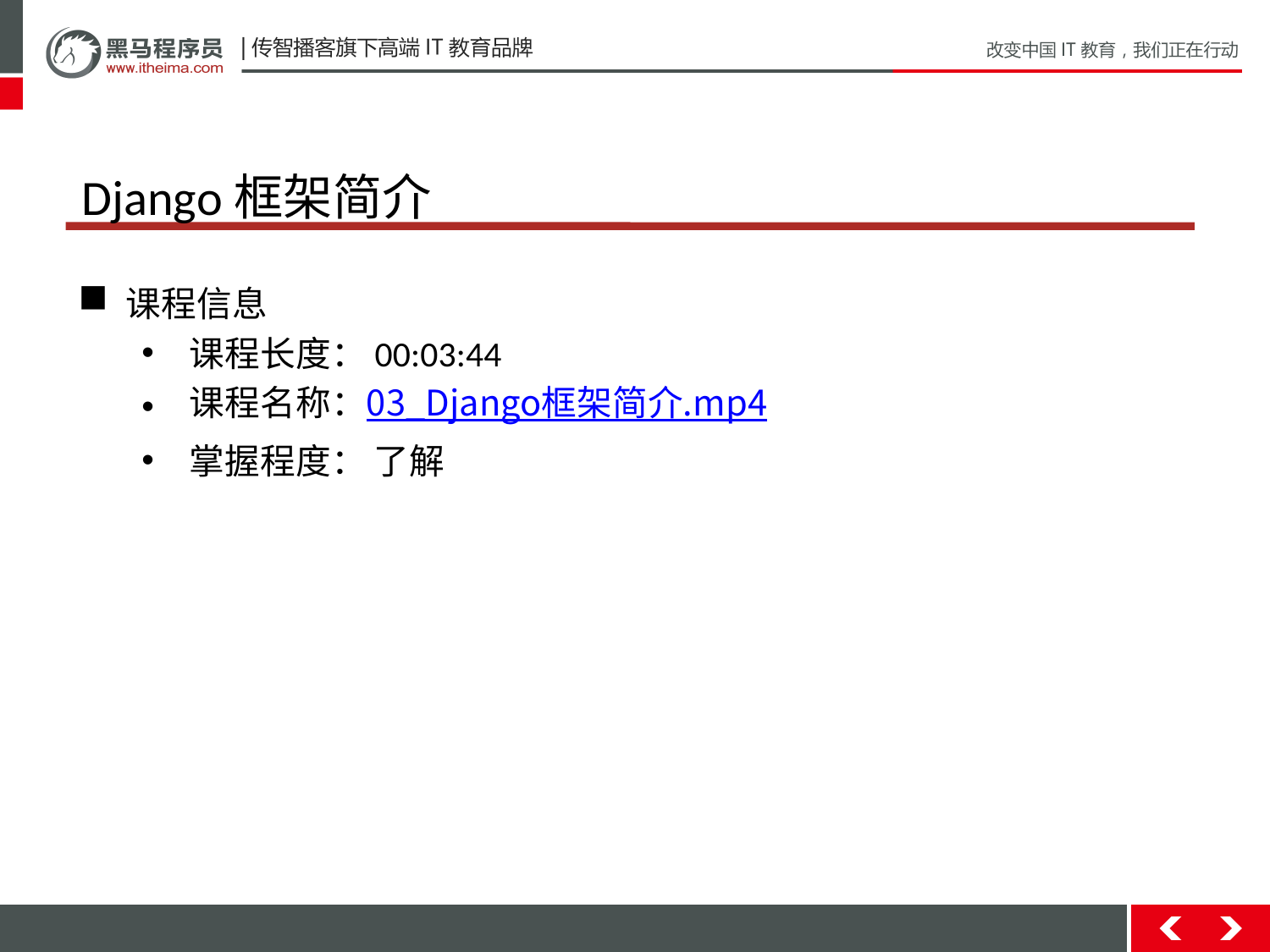

# Django框架简介

课程信息
课程长度：00:03:44
课程名称：03_Django框架简介.mp4
掌握程度： 了解